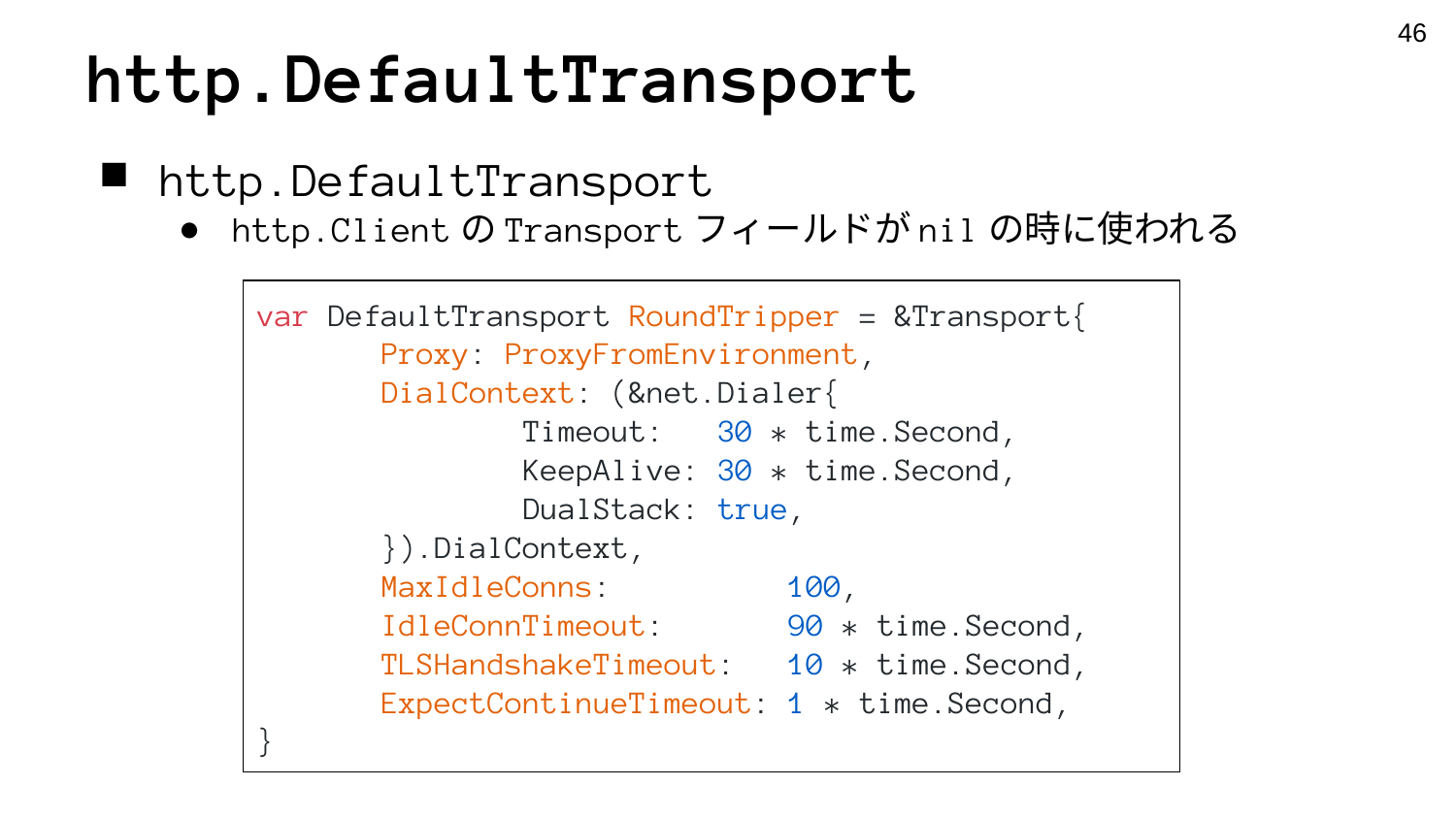

46
# http.DefaultTransport
http.DefaultTransport
http.ClientのTransportフィールドがnilの時に使われる
var DefaultTransport RoundTripper = &Transport{
       Proxy: ProxyFromEnvironment,
       DialContext: (&net.Dialer{
               Timeout:   30 * time.Second,
               KeepAlive: 30 * time.Second,
               DualStack: true,
       }).DialContext,
       MaxIdleConns:          100,
       IdleConnTimeout:       90 * time.Second,
       TLSHandshakeTimeout:   10 * time.Second,
       ExpectContinueTimeout: 1 * time.Second,
}